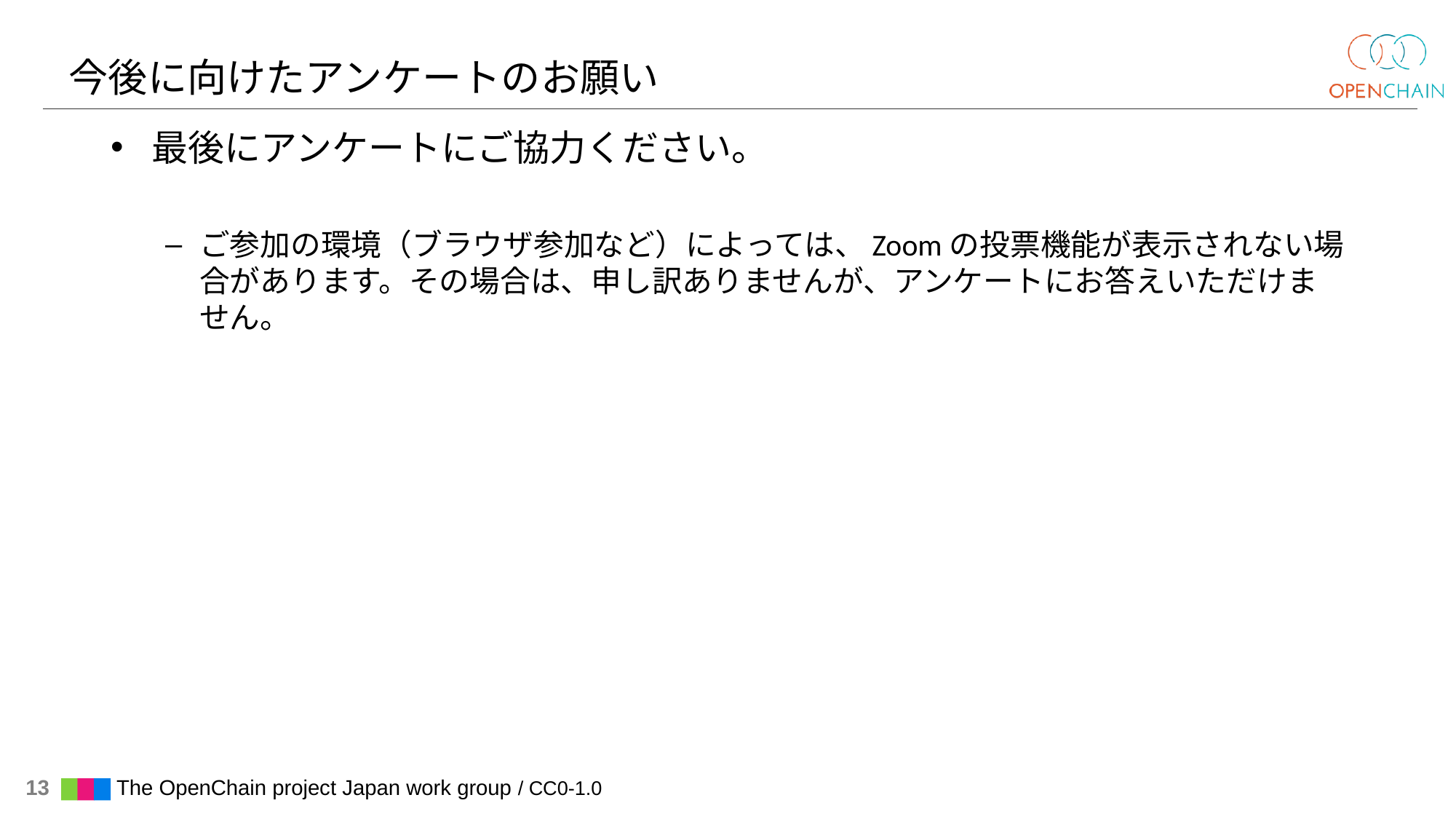

# 今後に向けたアンケートのお願い
最後にアンケートにご協力ください。

ご参加の環境（ブラウザ参加など）によっては、Zoomの投票機能が表示されない場合があります。その場合は、申し訳ありませんが、アンケートにお答えいただけません。